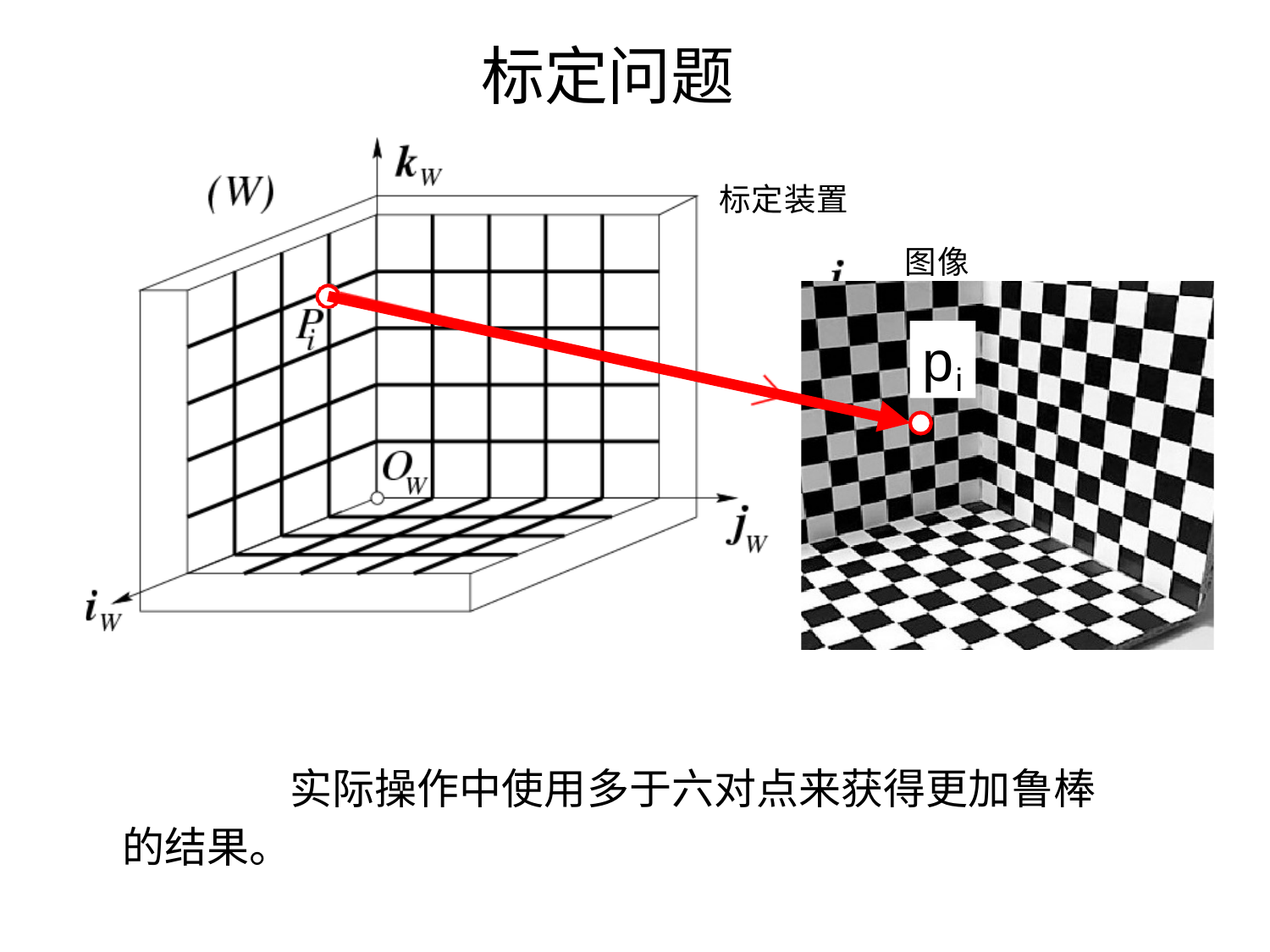

# 标定问题

标定装置
图像

jjCC
pi

实际操作中使用多于六对点来获得更加鲁棒的结果。